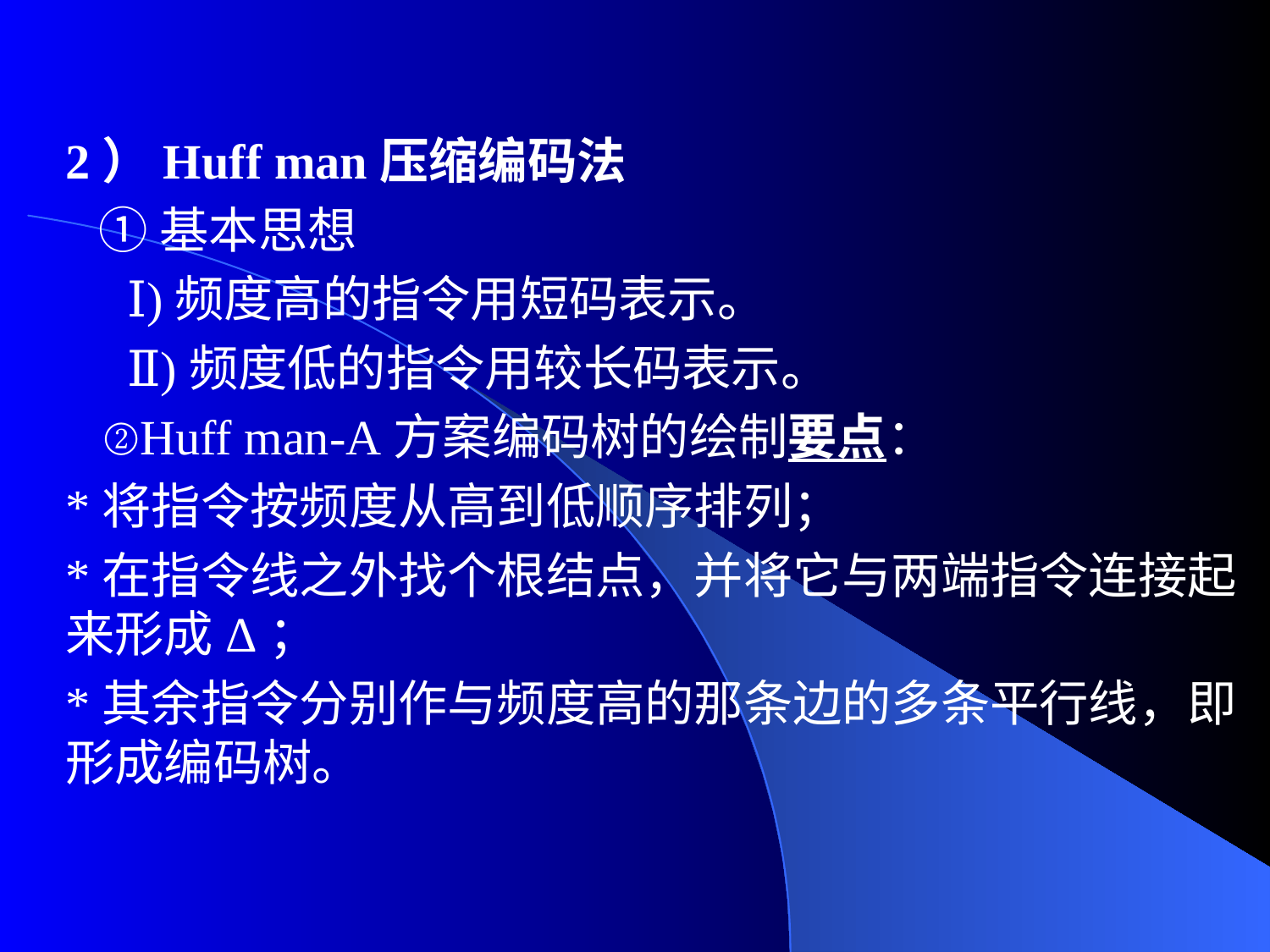

2）Huff man压缩编码法
   ①基本思想
     Ⅰ)频度高的指令用短码表示。
     Ⅱ)频度低的指令用较长码表示。
   ②Huff man-A方案编码树的绘制要点：
*将指令按频度从高到低顺序排列；
*在指令线之外找个根结点，并将它与两端指令连接起来形成Δ；
*其余指令分别作与频度高的那条边的多条平行线，即形成编码树。